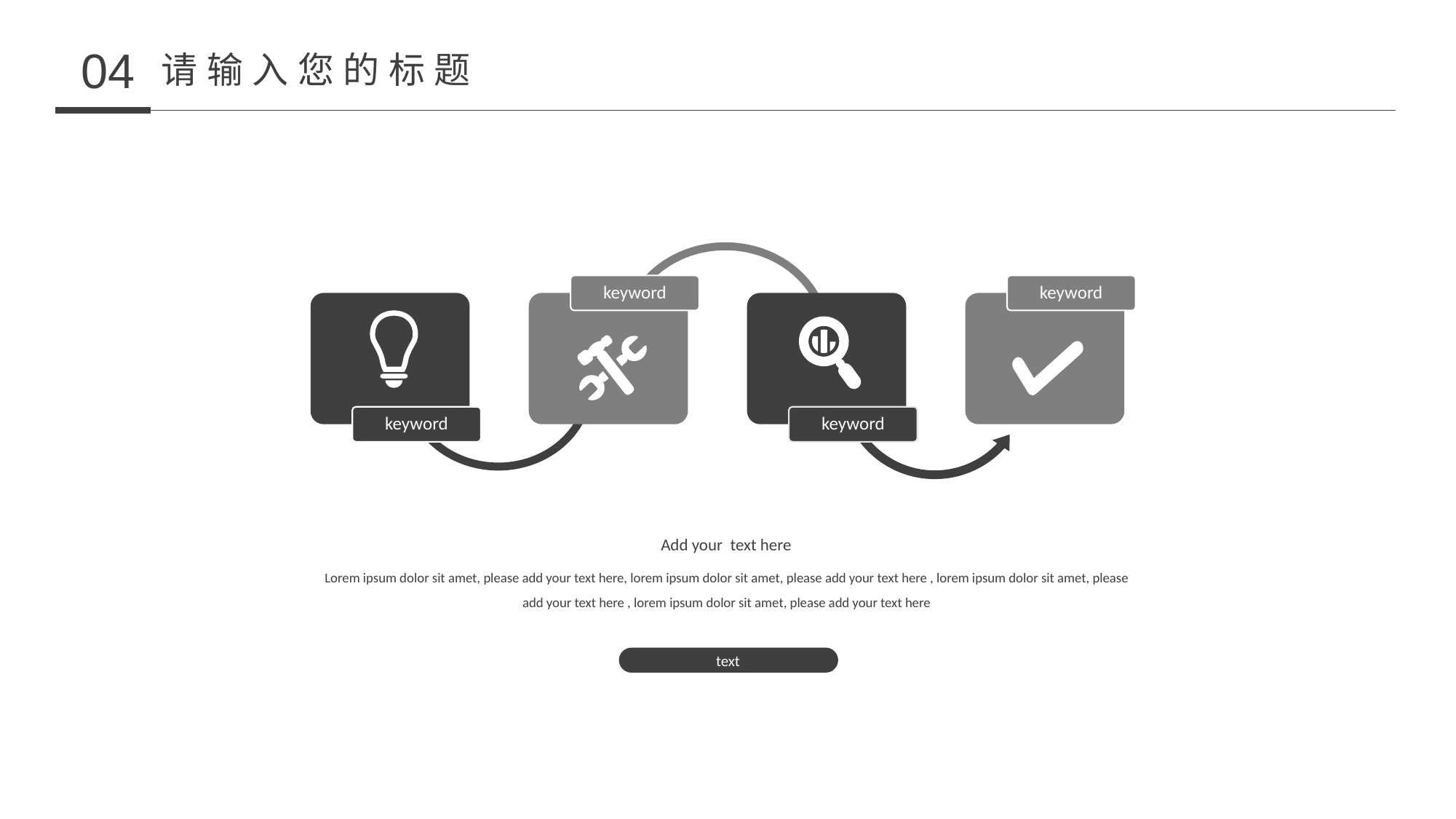

04
请输入您的标题

keyword

keyword

keyword

keyword

Add your  text here
Lorem ipsum dolor sit amet, please add your text here, lorem ipsum dolor sit amet, please add your text here , lorem ipsum dolor sit amet, please add your text here , lorem ipsum dolor sit amet, please add your text here
text